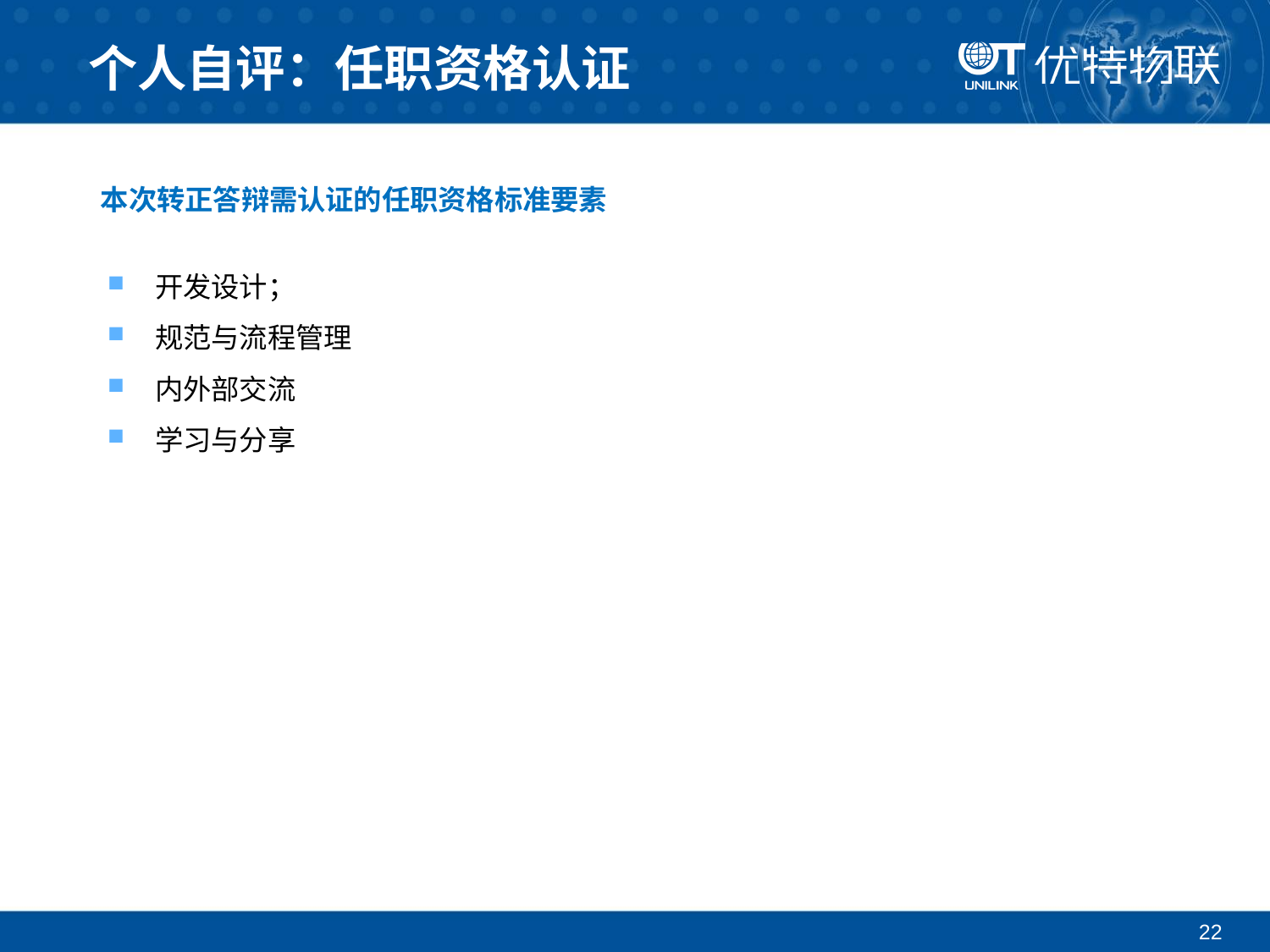

# 个人自评：任职资格认证
本次转正答辩需认证的任职资格标准要素
开发设计；
规范与流程管理
内外部交流
学习与分享

22